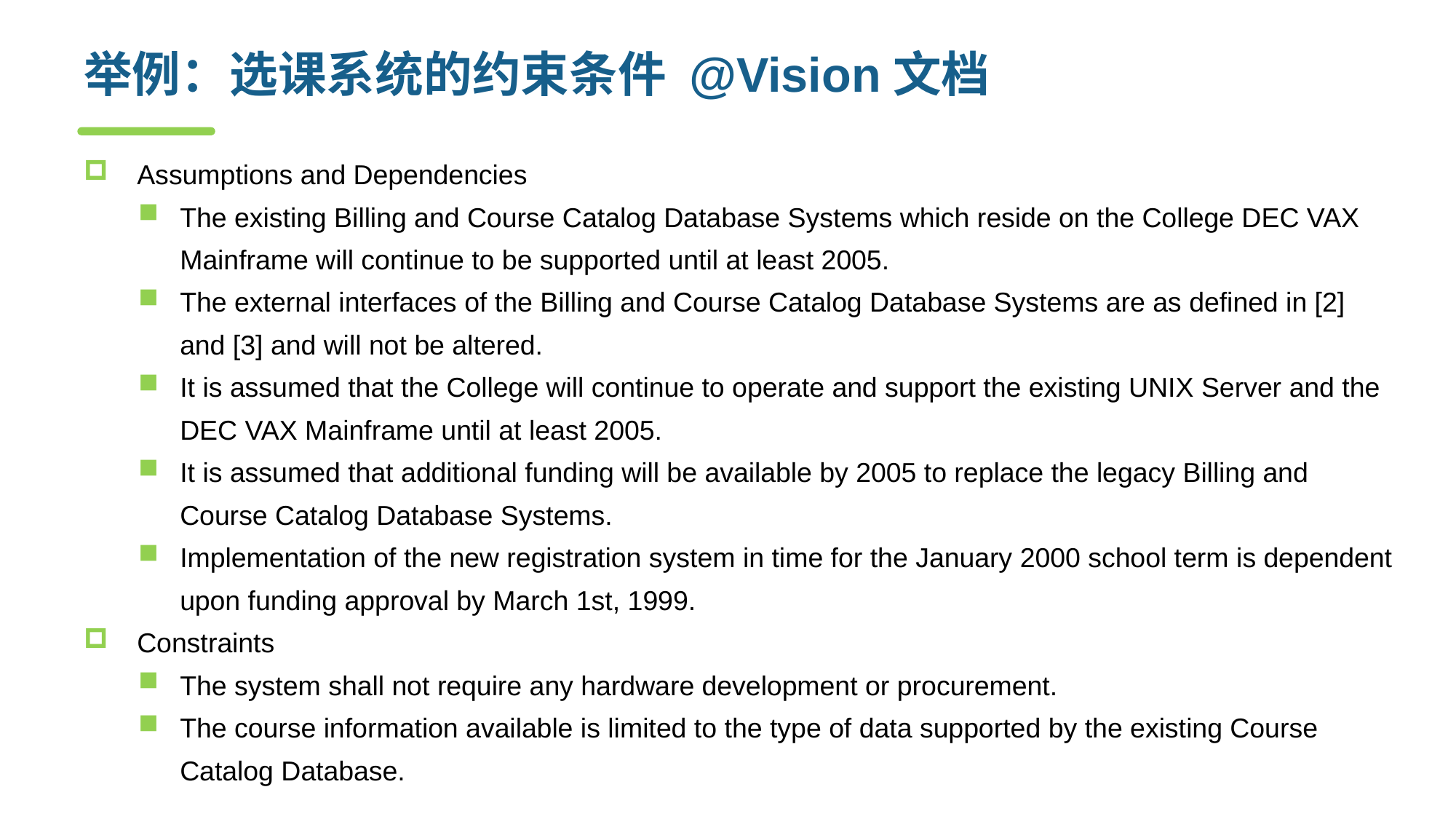

# 举例：选课系统的约束条件 @Vision文档
Assumptions and Dependencies
The existing Billing and Course Catalog Database Systems which reside on the College DEC VAX Mainframe will continue to be supported until at least 2005.
The external interfaces of the Billing and Course Catalog Database Systems are as defined in [2] and [3] and will not be altered.
It is assumed that the College will continue to operate and support the existing UNIX Server and the DEC VAX Mainframe until at least 2005.
It is assumed that additional funding will be available by 2005 to replace the legacy Billing and Course Catalog Database Systems.
Implementation of the new registration system in time for the January 2000 school term is dependent upon funding approval by March 1st, 1999.
Constraints
The system shall not require any hardware development or procurement.
The course information available is limited to the type of data supported by the existing Course Catalog Database.

38